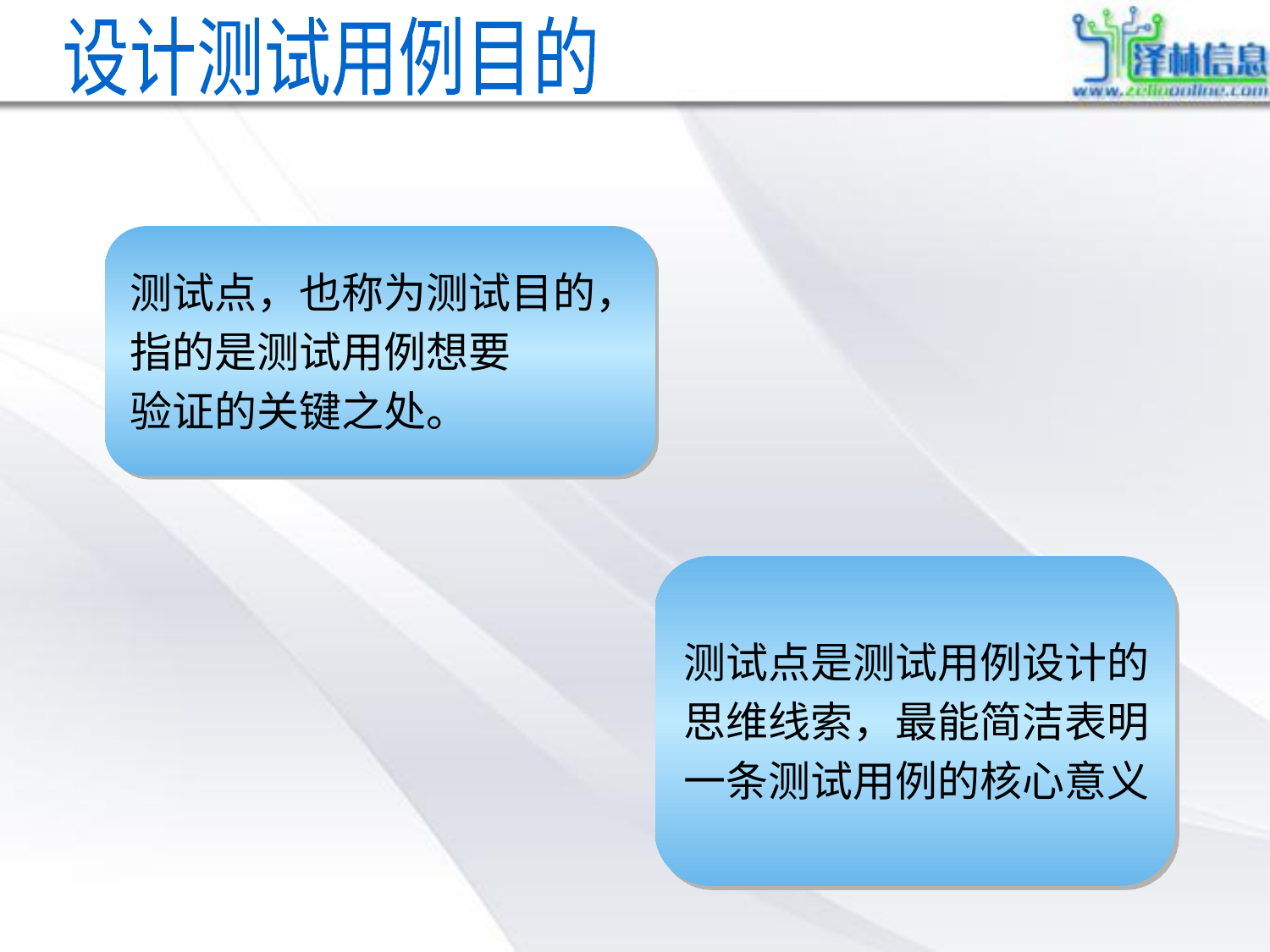

设计测试用例目的
测试点，也称为测试目的，
指的是测试用例想要
验证的关键之处。
测试点是测试用例设计的
思维线索，最能简洁表明
一条测试用例的核心意义